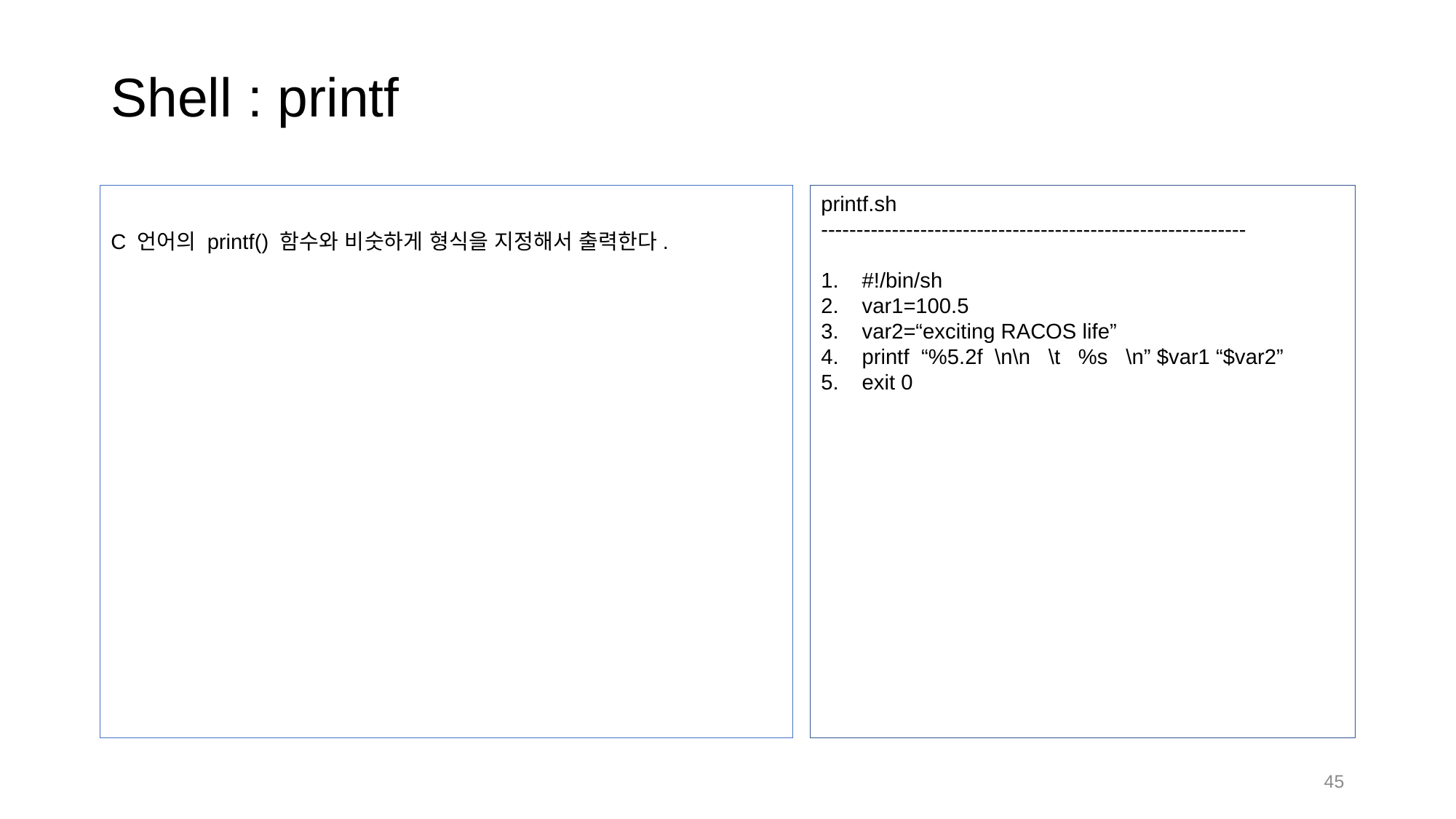

# Shell : printf

C 언어의 printf() 함수와 비숫하게 형식을 지정해서 출력한다.

printf.sh
------------------------------------------------------------

#!/bin/sh
var1=100.5
var2=“exciting RACOS life”
printf  “%5.2f  \n\n   \t   %s   \n” $var1 “$var2”
exit 0
45